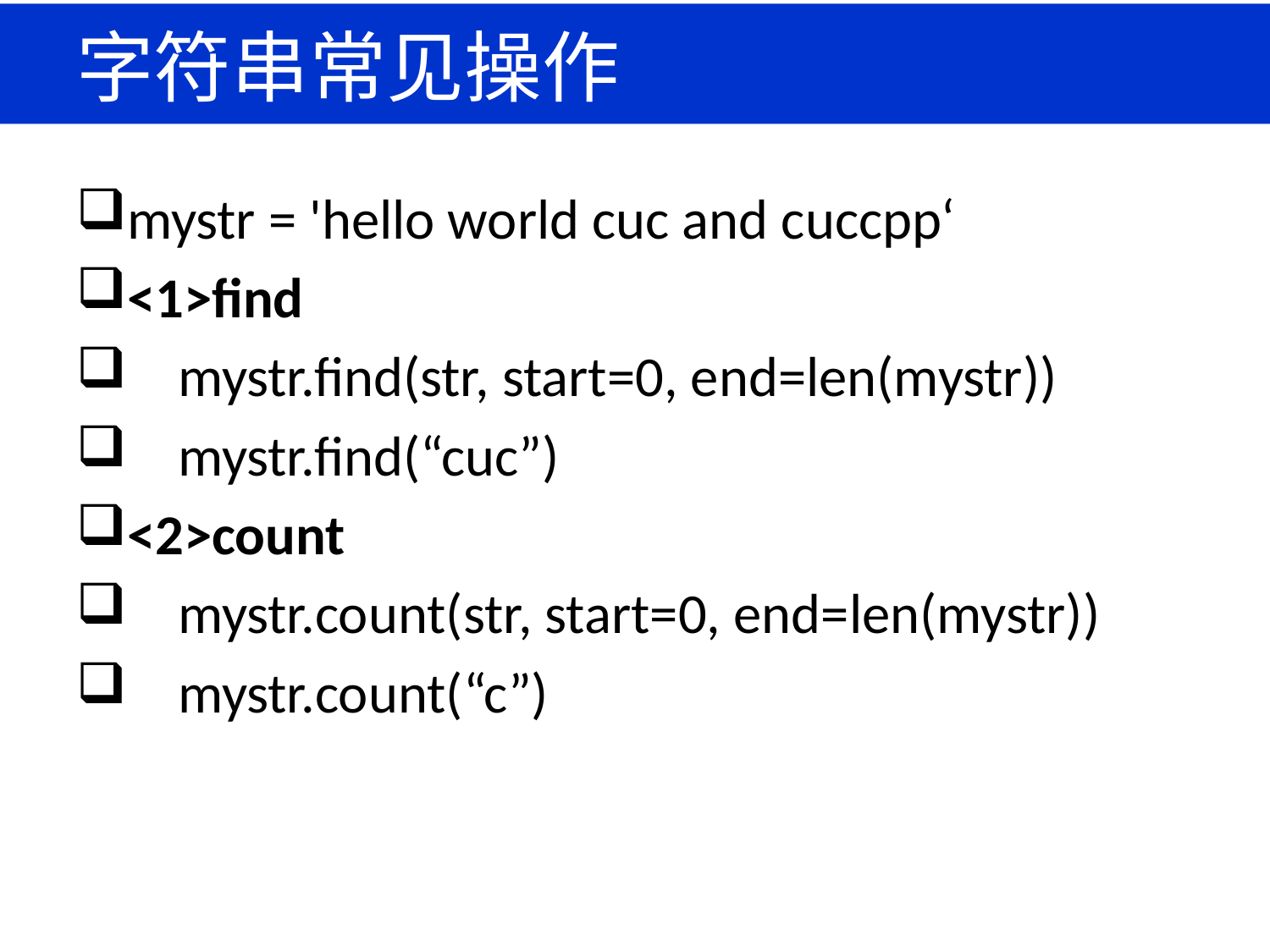

# 字符串常见操作
mystr = 'hello world cuc and cuccpp‘
<1>find
    mystr.find(str, start=0, end=len(mystr))
    mystr.find(“cuc”)
<2>count
    mystr.count(str, start=0, end=len(mystr))
    mystr.count(“c”)